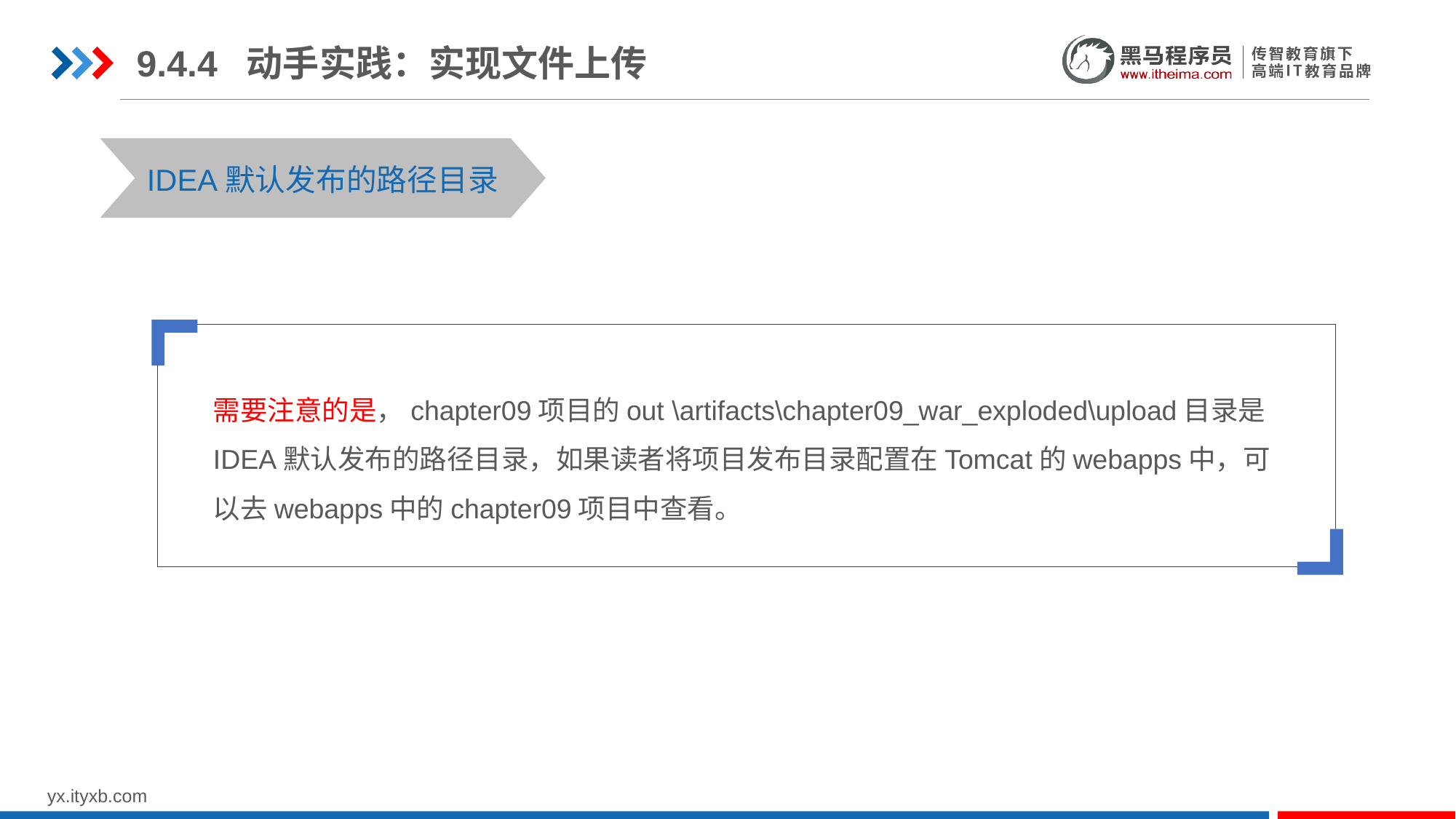

9.4.4  动手实践：实现文件上传

IDEA默认发布的路径目录

需要注意的是，chapter09项目的out \artifacts\chapter09_war_exploded\upload目录是IDEA默认发布的路径目录，如果读者将项目发布目录配置在Tomcat的webapps中，可以去webapps中的chapter09项目中查看。